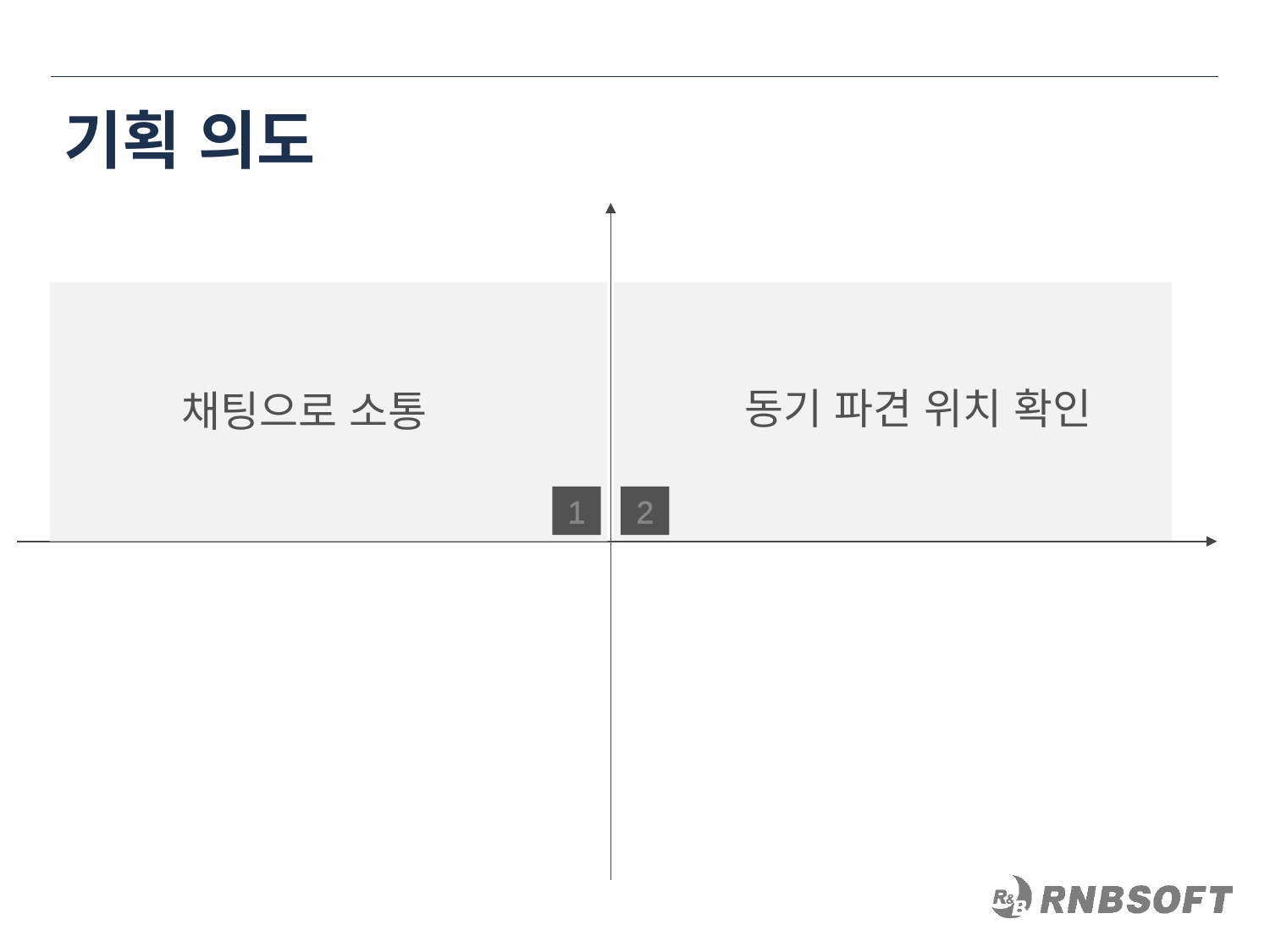

# 기획 의도

동기 파견 위치 확인
채팅으로 소통
1
2